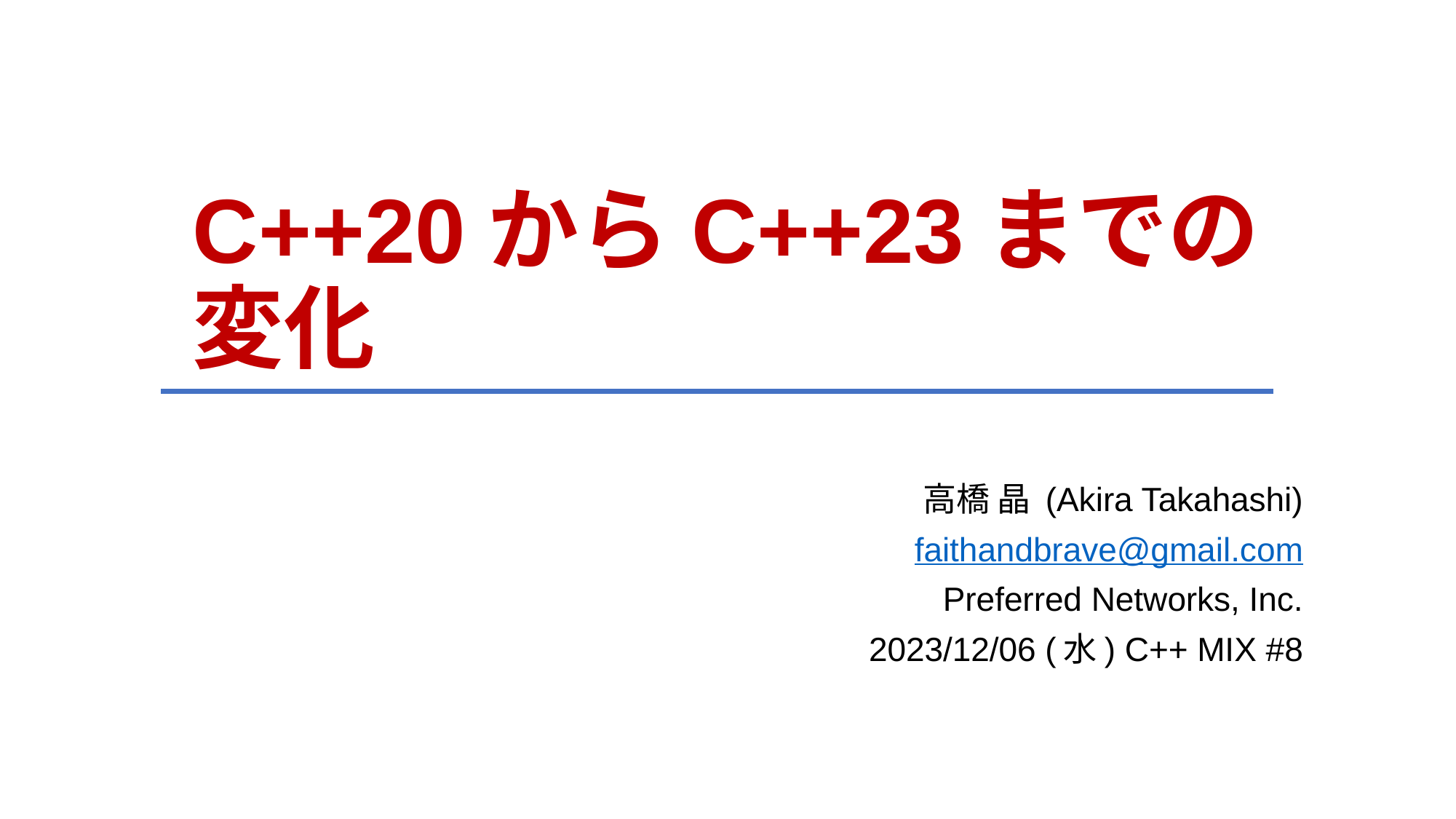

# C++20からC++23までの変化
高橋 晶 (Akira Takahashi)
faithandbrave@gmail.com
Preferred Networks, Inc.
2023/12/06 (水) C++ MIX #8